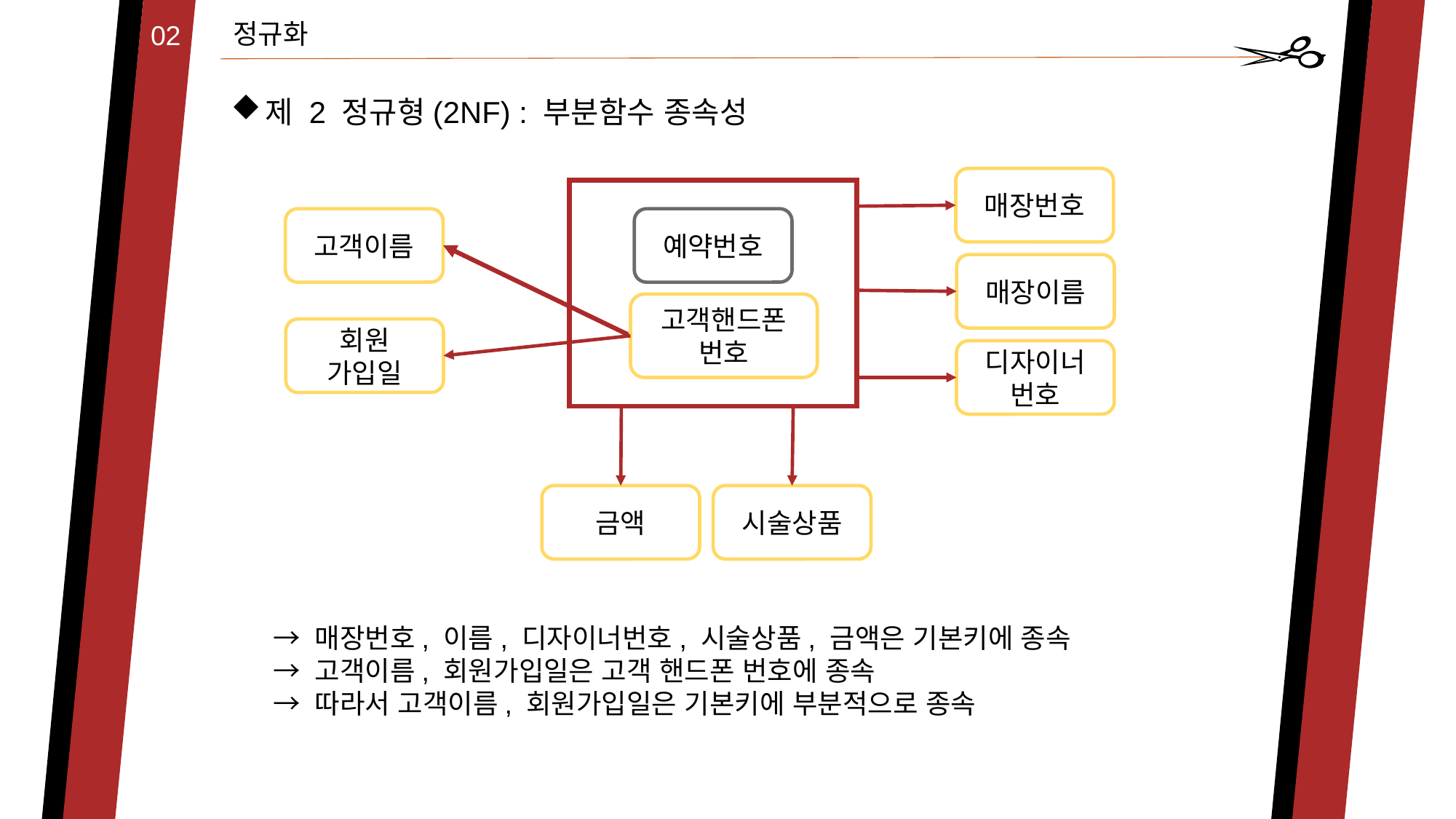

정규화
02

제 2 정규형(2NF) : 부분함수 종속성
매장번호

고객이름
예약번호
매장이름
고객핸드폰 번호
회원
가입일
디자이너
번호
금액
시술상품
→ 매장번호, 이름, 디자이너번호, 시술상품, 금액은 기본키에 종속
→ 고객이름, 회원가입일은 고객 핸드폰 번호에 종속
→ 따라서 고객이름, 회원가입일은 기본키에 부분적으로 종속